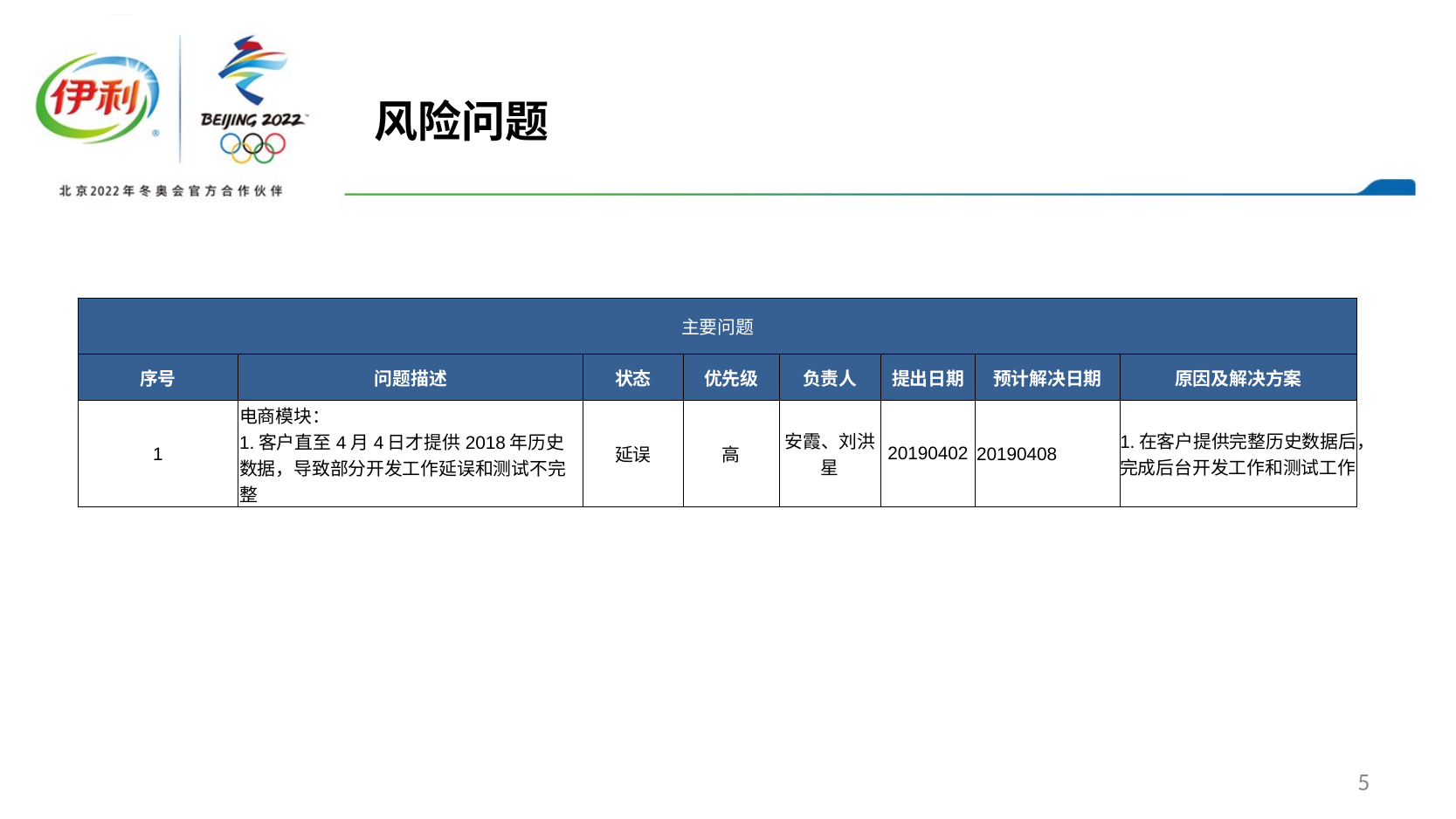

风险问题
| 主要问题 |  |  |  |  |  |  |  |
| --- | --- | --- | --- | --- | --- | --- | --- |
| 序号 | 问题描述 | 状态 | 优先级 | 负责人 | 提出日期 | 预计解决日期 | 原因及解决方案 |
| 1 | 电商模块： 1.客户直至4月4日才提供2018年历史数据，导致部分开发工作延误和测试不完整 | 延误 | 高 | 安霞、刘洪星 | 20190402 | 20190408 | 1.在客户提供完整历史数据后，完成后台开发工作和测试工作 |
5